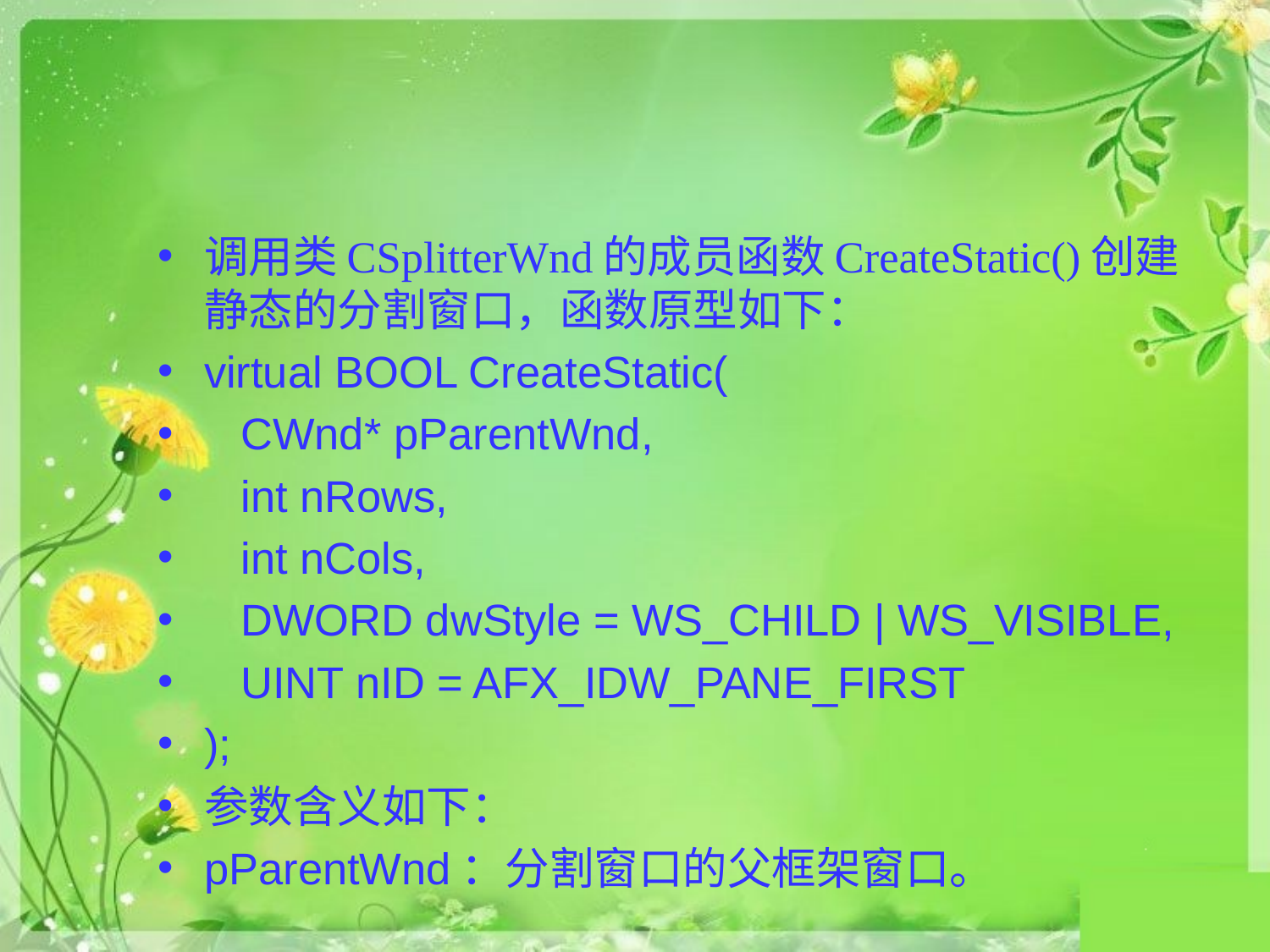

#
调用类CSplitterWnd的成员函数CreateStatic()创建静态的分割窗口，函数原型如下：
virtual BOOL CreateStatic(
   CWnd* pParentWnd,
   int nRows,
   int nCols,
   DWORD dwStyle = WS_CHILD | WS_VISIBLE,
   UINT nID = AFX_IDW_PANE_FIRST
);
参数含义如下：
pParentWnd：分割窗口的父框架窗口。